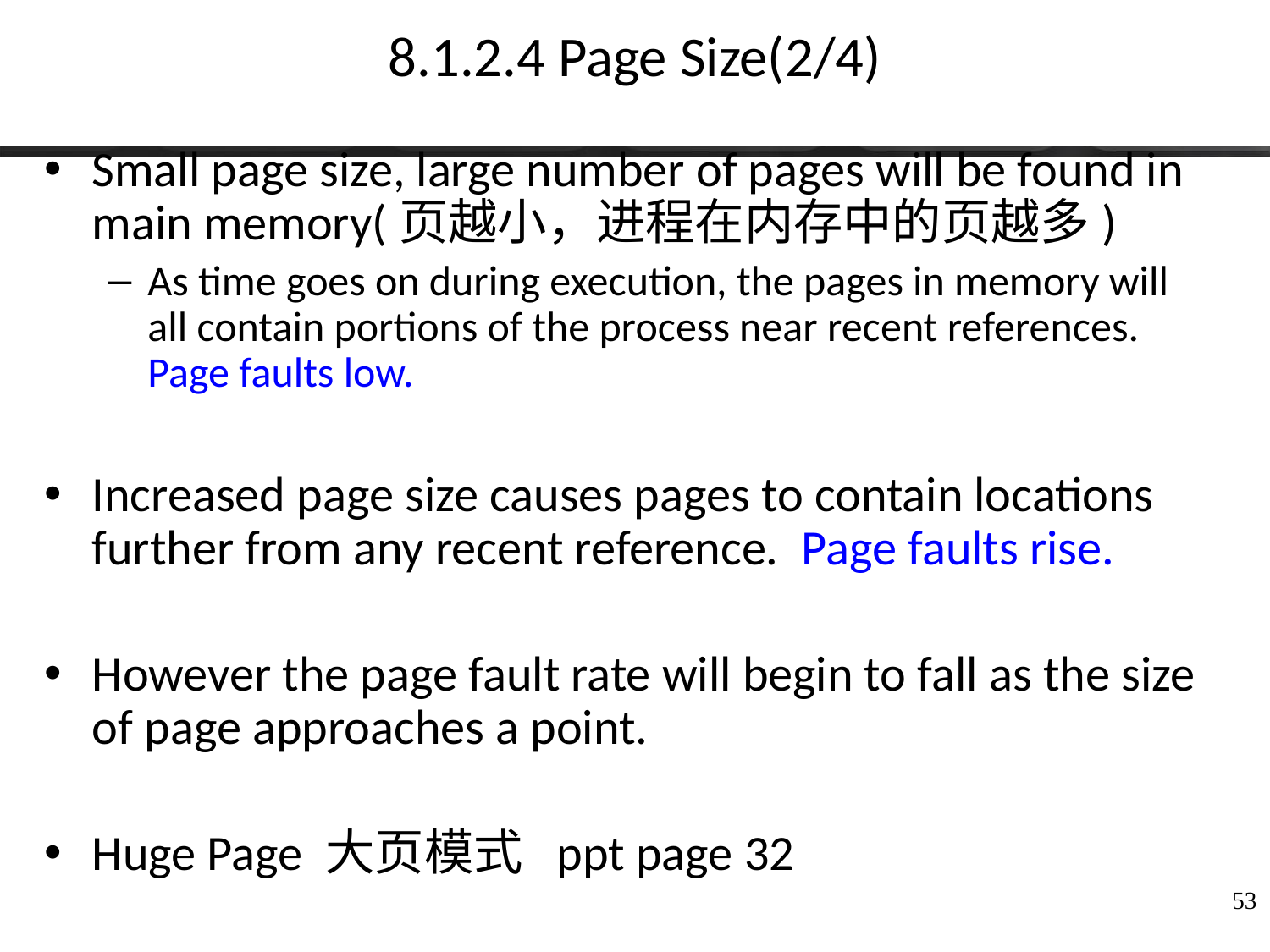

# 8.1.2.4 Page Size(2/4)
Small page size, large number of pages will be found in main memory(页越小，进程在内存中的页越多)
As time goes on during execution, the pages in memory will all contain portions of the process near recent references.  Page faults low.

Increased page size causes pages to contain locations further from any recent reference.  Page faults rise.

However the page fault rate will begin to fall as the size of page approaches a point.

Huge Page 大页模式  ppt page 32
53